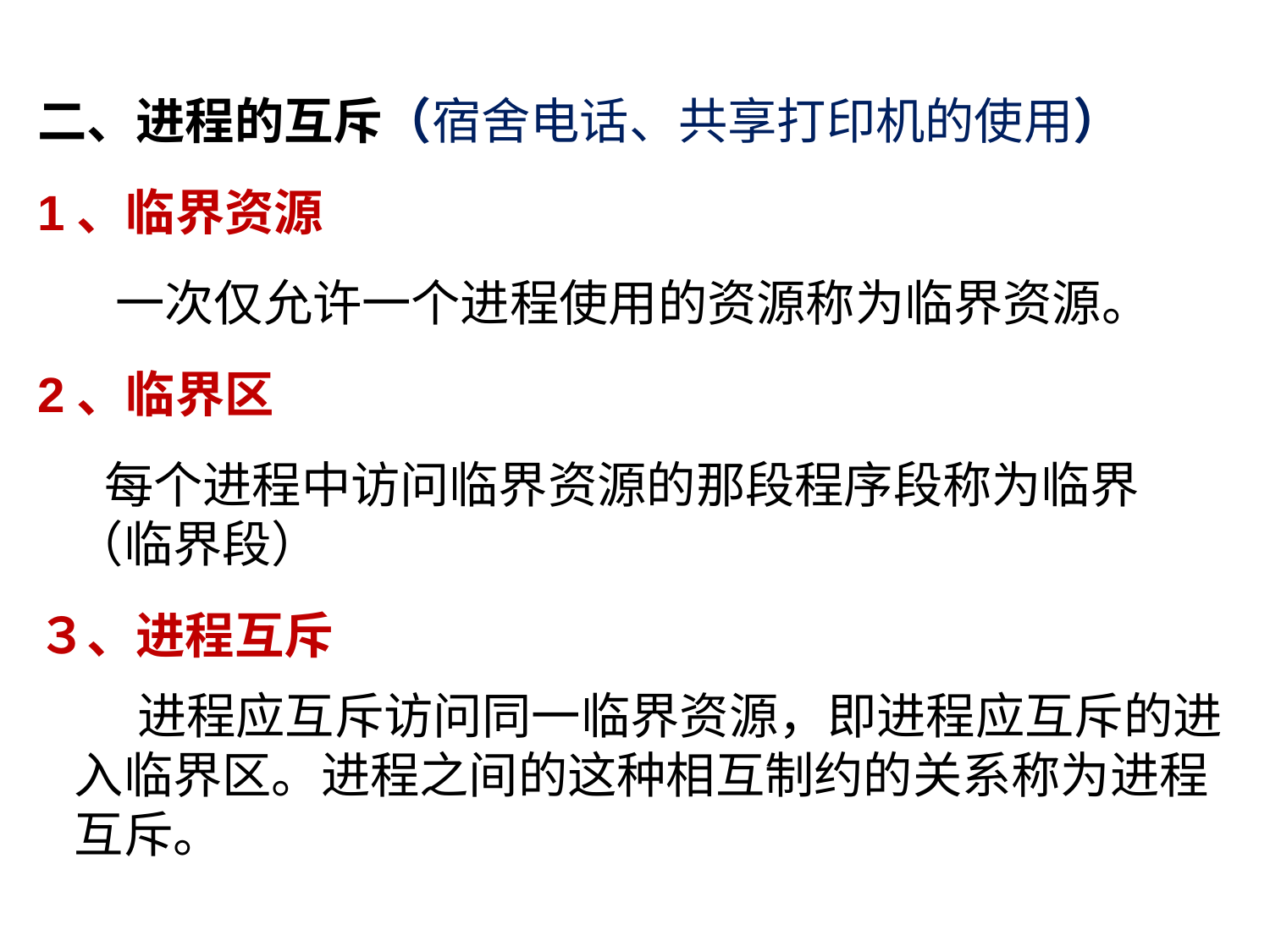

二、进程的互斥（宿舍电话、共享打印机的使用）
1、临界资源
      一次仅允许一个进程使用的资源称为临界资源。
2、临界区
     每个进程中访问临界资源的那段程序段称为临界（临界段）
３、进程互斥
        进程应互斥访问同一临界资源，即进程应互斥的进入临界区。进程之间的这种相互制约的关系称为进程互斥。